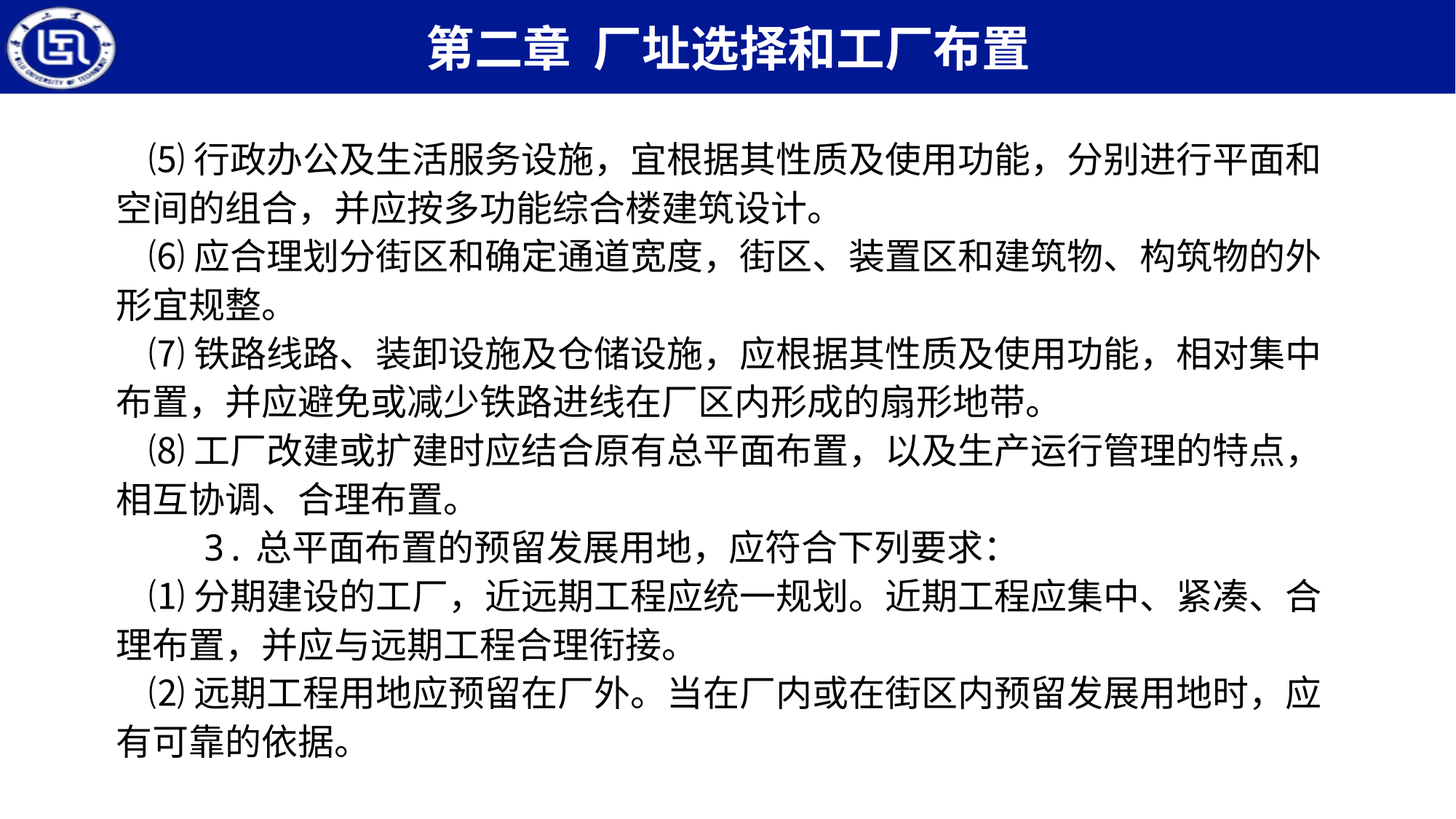

⑸行政办公及生活服务设施，宜根据其性质及使用功能，分别进行平面和空间的组合，并应按多功能综合楼建筑设计。
    ⑹应合理划分街区和确定通道宽度，街区、装置区和建筑物、构筑物的外形宜规整。
    ⑺铁路线路、装卸设施及仓储设施，应根据其性质及使用功能，相对集中布置，并应避免或减少铁路进线在厂区内形成的扇形地带。
    ⑻工厂改建或扩建时应结合原有总平面布置，以及生产运行管理的特点，相互协调、合理布置。
    3.总平面布置的预留发展用地，应符合下列要求：
    ⑴分期建设的工厂，近远期工程应统一规划。近期工程应集中、紧凑、合理布置，并应与远期工程合理衔接。
    ⑵远期工程用地应预留在厂外。当在厂内或在街区内预留发展用地时，应有可靠的依据。